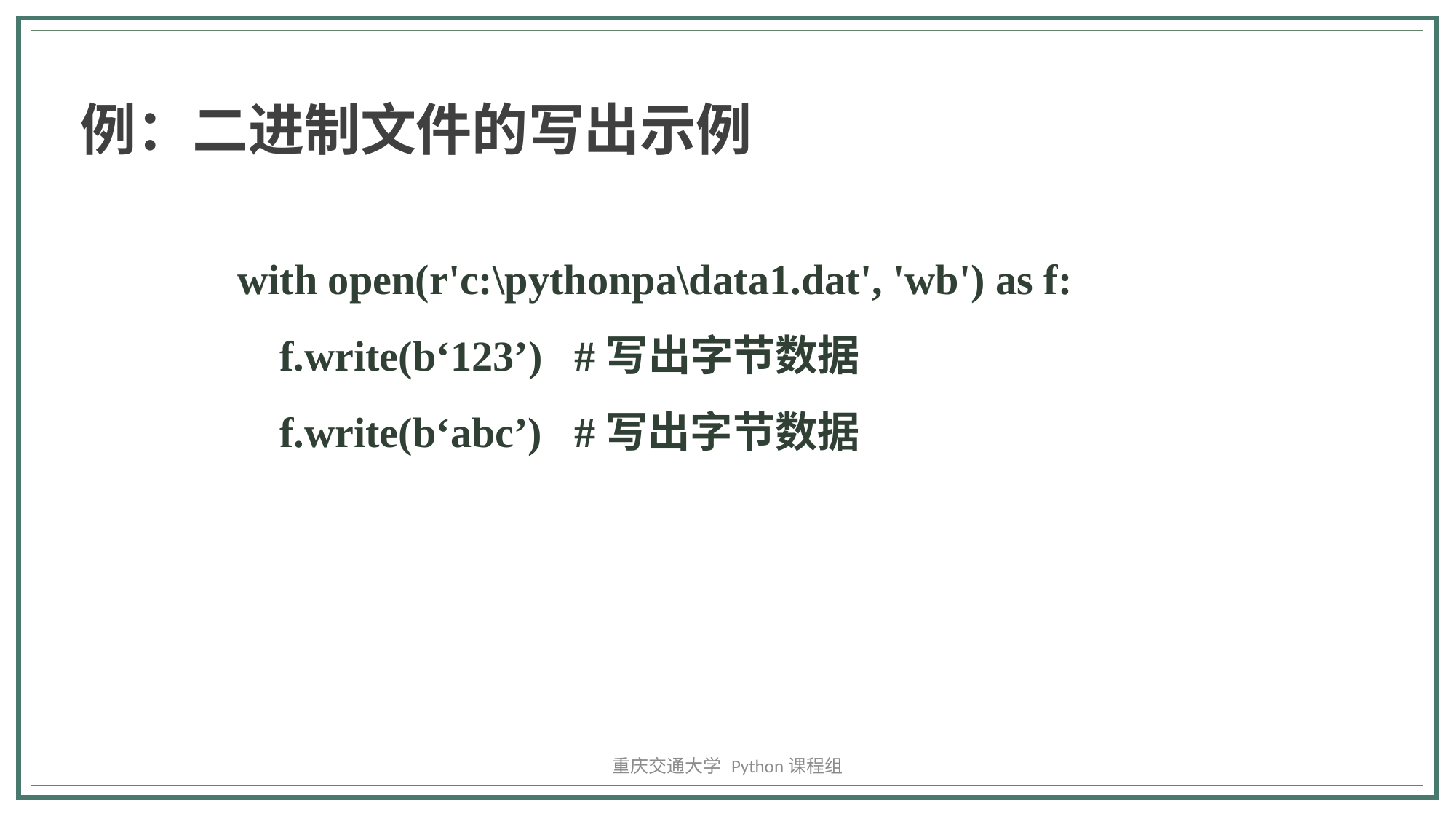

例：二进制文件的写出示例
with open(r'c:\pythonpa\data1.dat', 'wb') as f:
    f.write(b‘123’)   #写出字节数据
    f.write(b‘abc’)   #写出字节数据
重庆交通大学 Python课程组